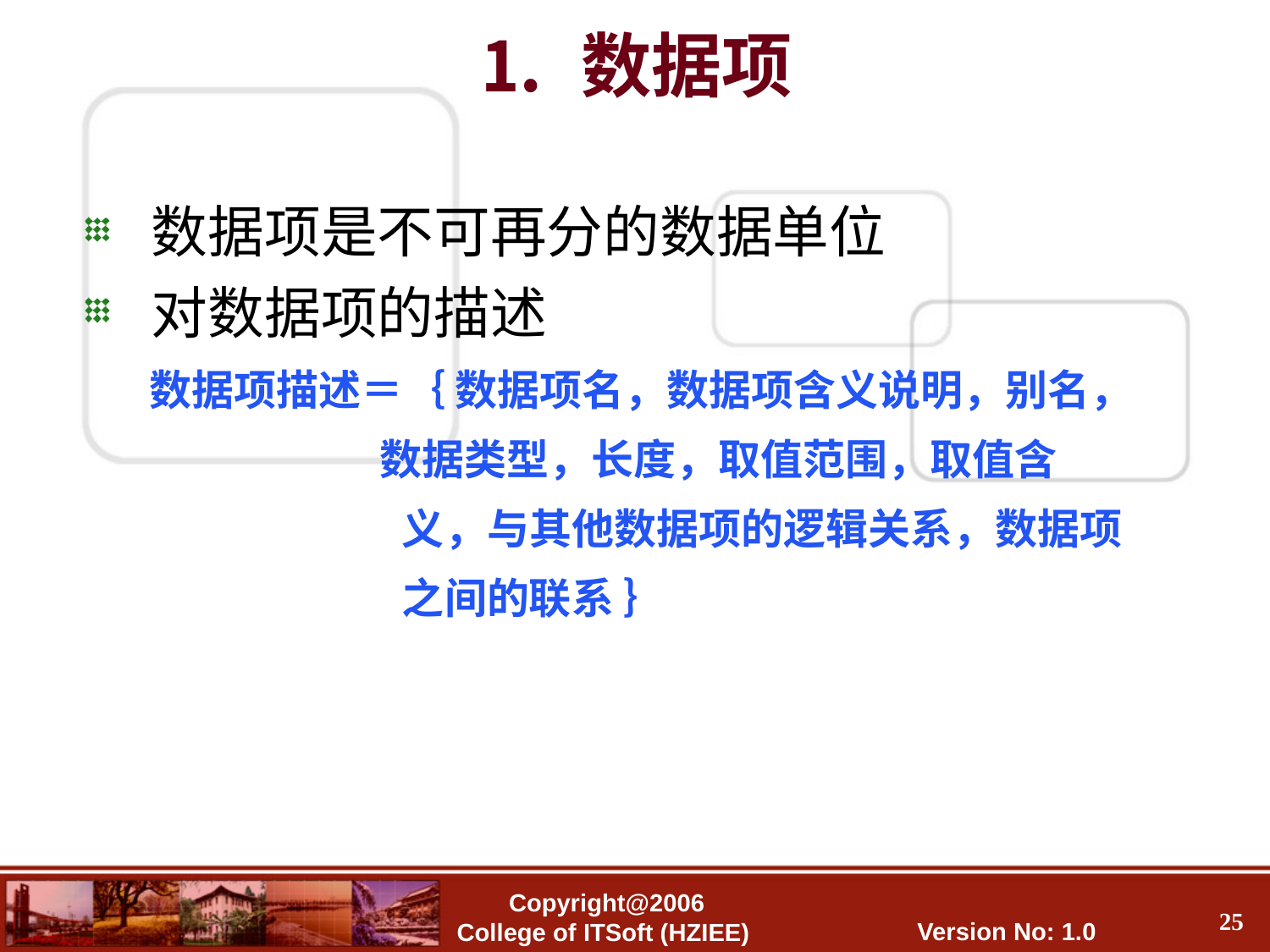

# ⒈ 数据项
 数据项是不可再分的数据单位
 对数据项的描述
	  数据项描述＝｛ 数据项名，数据项含义说明，别名，
                               	数据类型，长度，取值范围，取值含
                                 义，与其他数据项的逻辑关系，数据项
                                 之间的联系 ｝